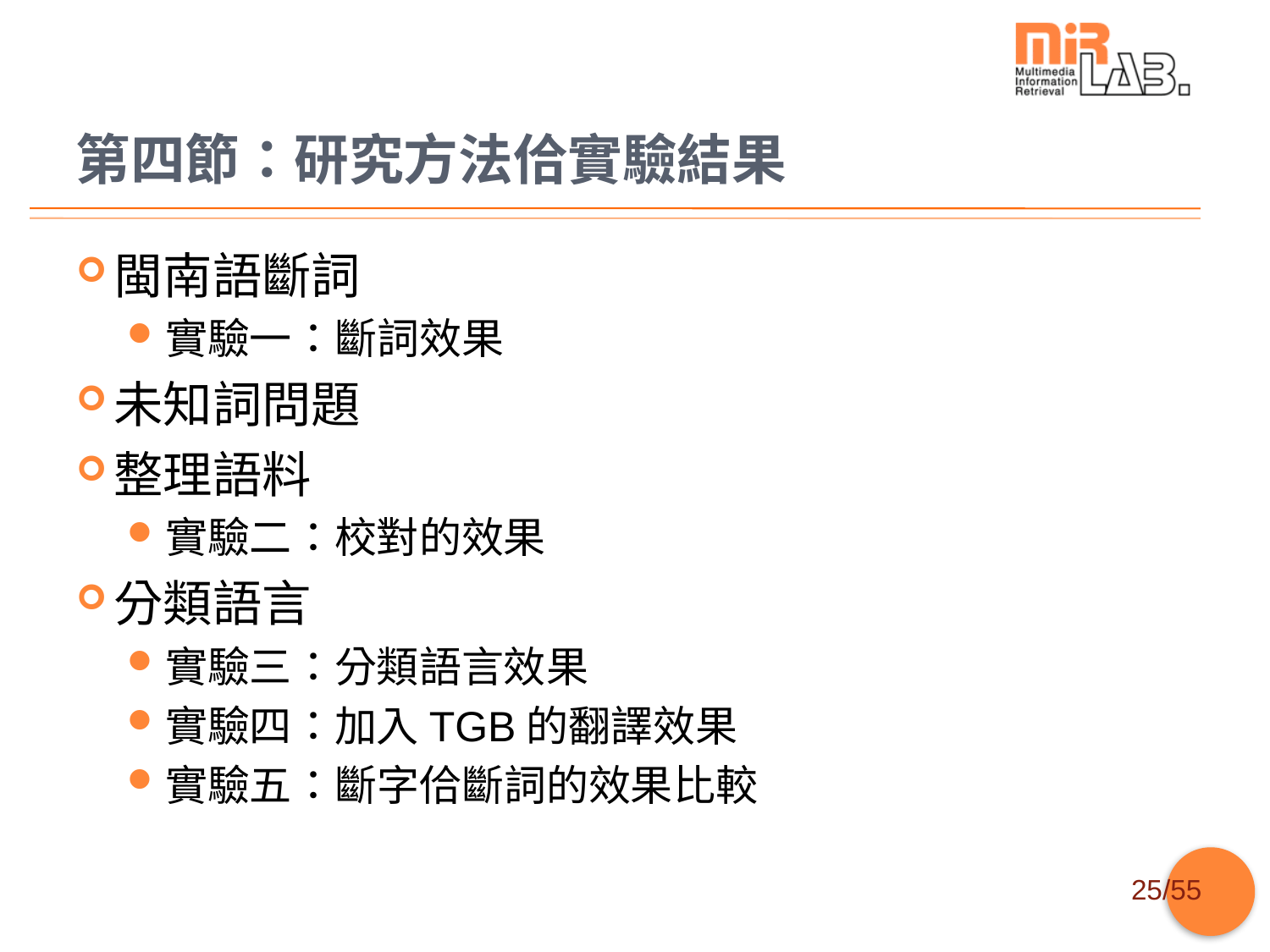

# 第四節：研究方法佮實驗結果
閩南語斷詞
實驗一：斷詞效果
未知詞問題
整理語料
實驗二：校對的效果
分類語言
實驗三：分類語言效果
實驗四：加入TGB的翻譯效果
實驗五：斷字佮斷詞的效果比較